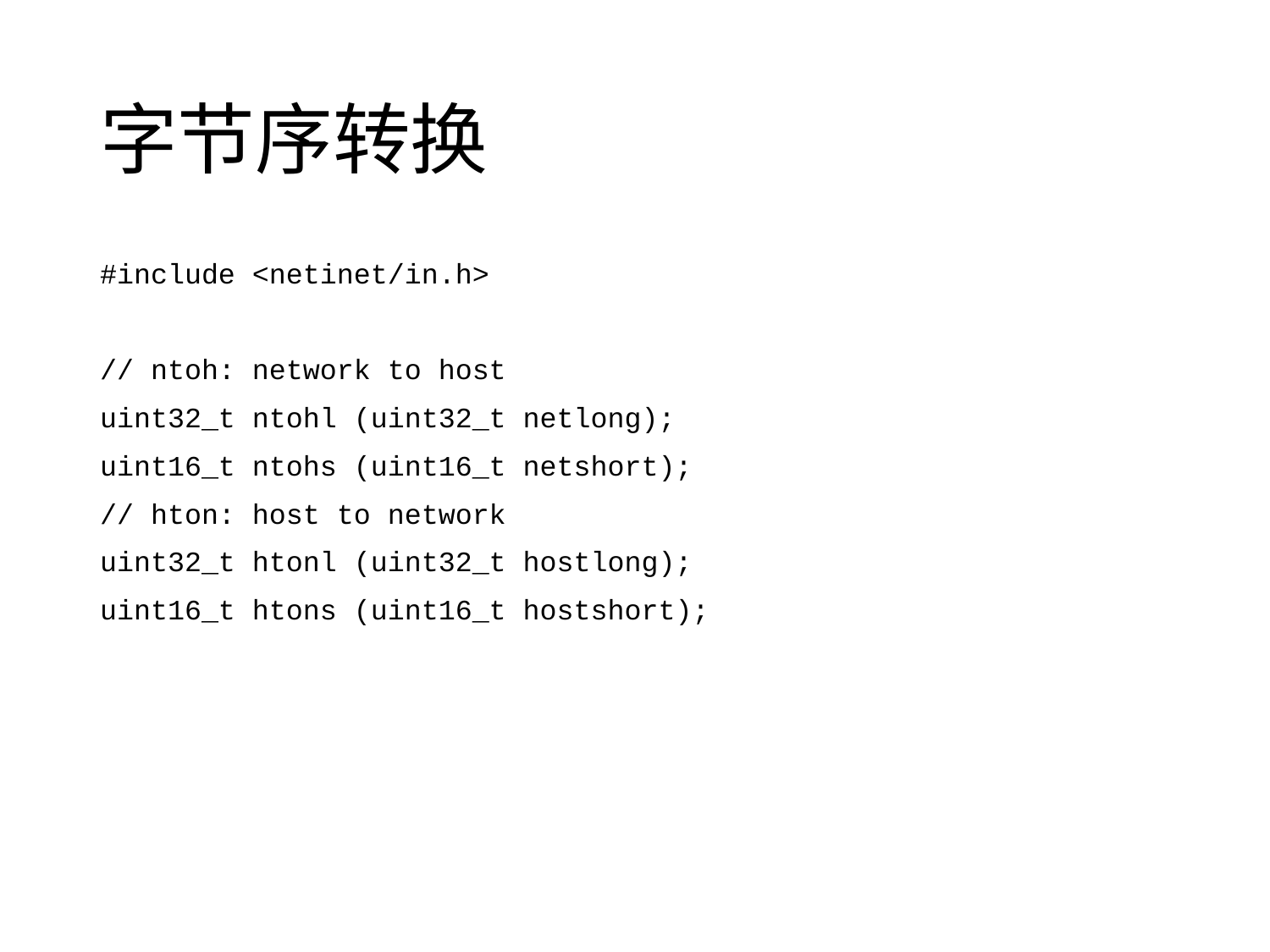

# 字节序转换
#include <netinet/in.h>

// ntoh: network to host
uint32_t ntohl (uint32_t netlong);
uint16_t ntohs (uint16_t netshort);
// hton: host to network
uint32_t htonl (uint32_t hostlong);
uint16_t htons (uint16_t hostshort);